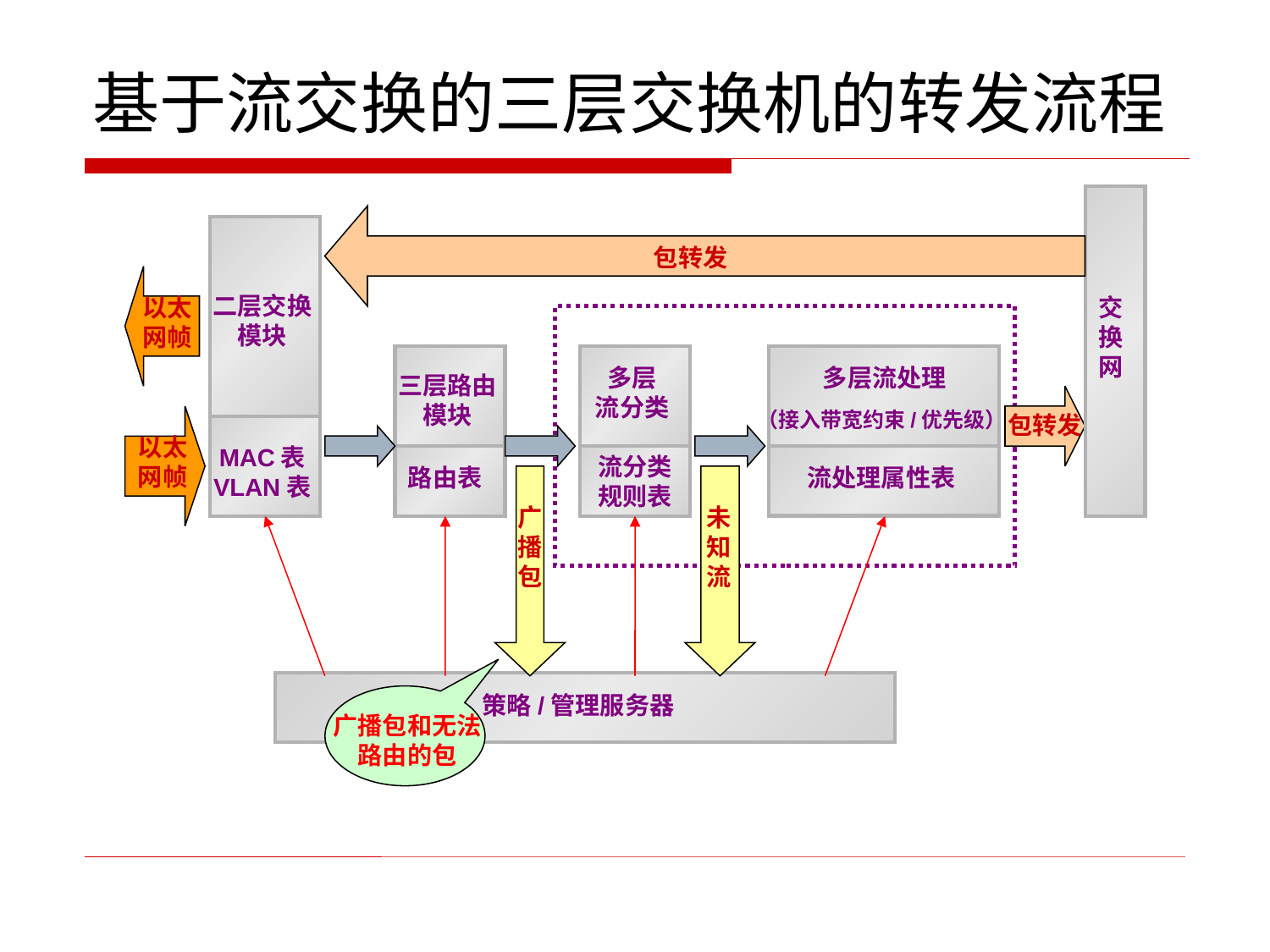

# 基于流交换的三层交换机的转发流程

包转发

二层交换
模块
以太
网帧
交
换
网

多层流处理
多层
流分类
三层路由
模块

（接入带宽约束/优先级）

包转发

以太
网帧

MAC表
VLAN表
流分类
规则表

流处理属性表

路由表

广
播
包
未
知
流

策略/管理服务器

广播包和无法
路由的包